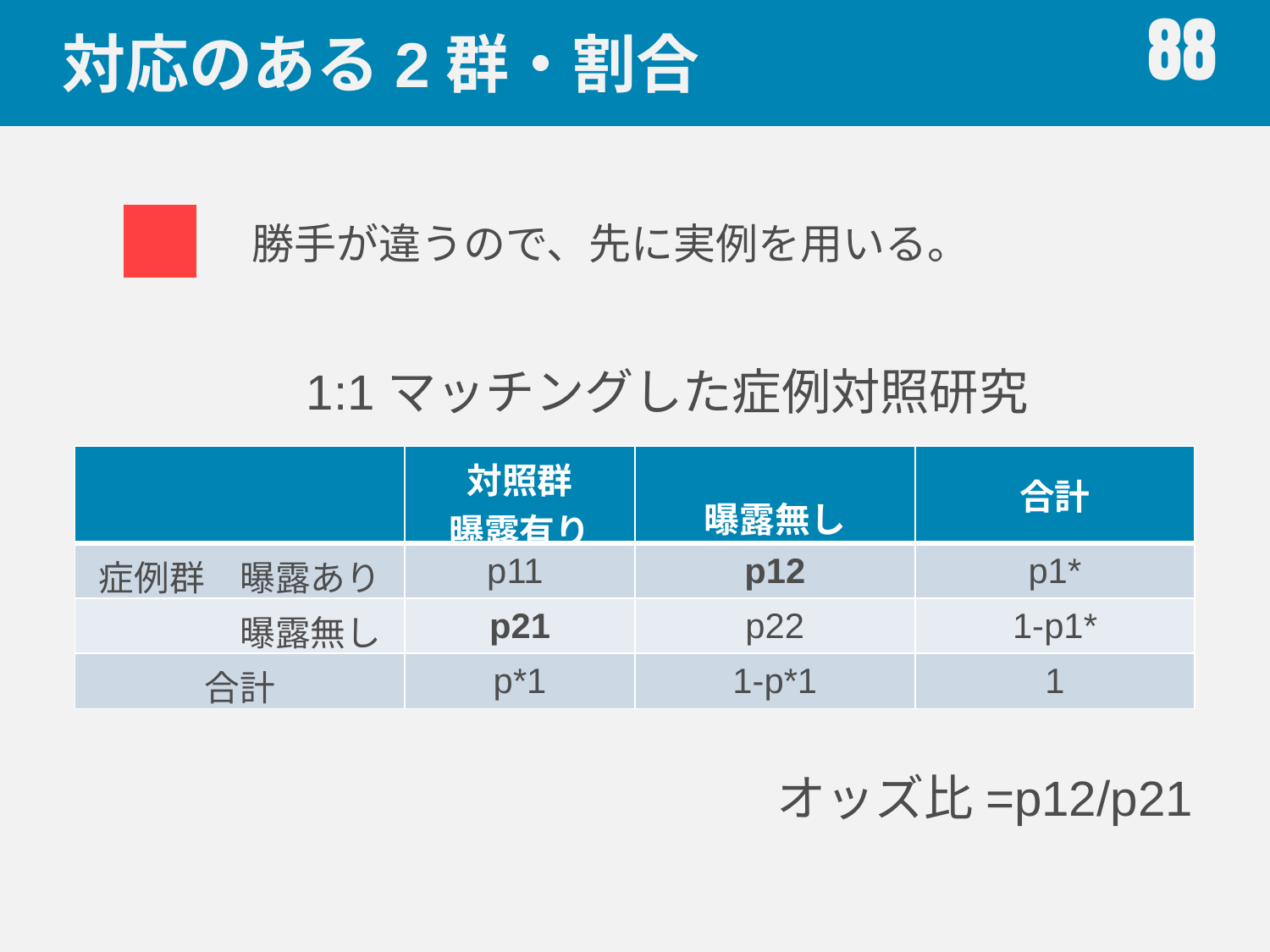

# 対応のある2群・割合
 88

勝手が違うので、先に実例を用いる。
1:1マッチングした症例対照研究
|  | 対照群 曝露有り | 曝露無し | 合計 |
| --- | --- | --- | --- |
| 症例群　曝露あり | p11 | p12 | p1\* |
| 曝露無し | p21 | p22 | 1-p1\* |
| 合計 | p\*1 | 1-p\*1 | 1 |
オッズ比=p12/p21